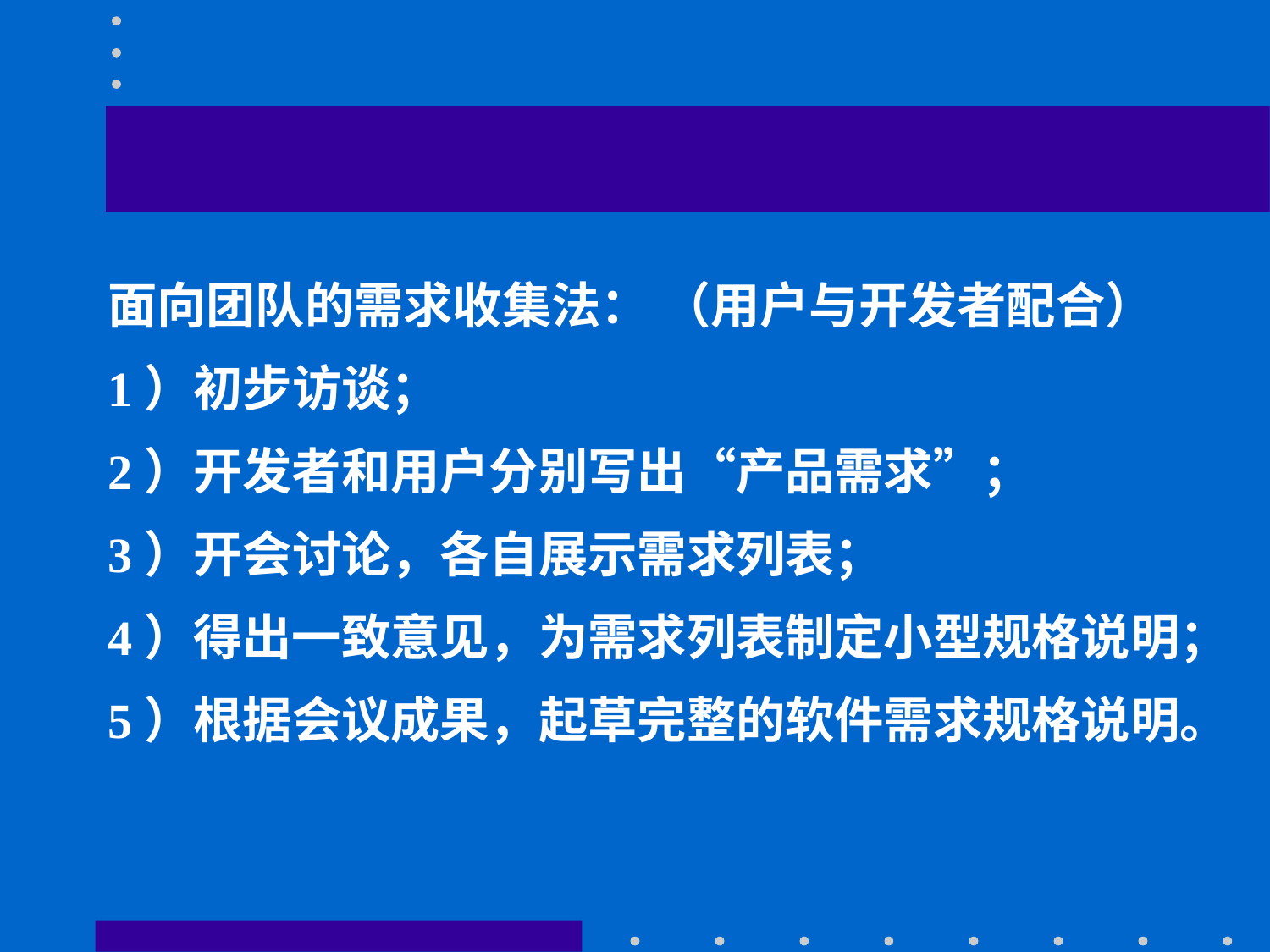

面向团队的需求收集法： （用户与开发者配合）
1）初步访谈；
2）开发者和用户分别写出“产品需求”；
3）开会讨论，各自展示需求列表；
4）得出一致意见，为需求列表制定小型规格说明；
5）根据会议成果，起草完整的软件需求规格说明。
38